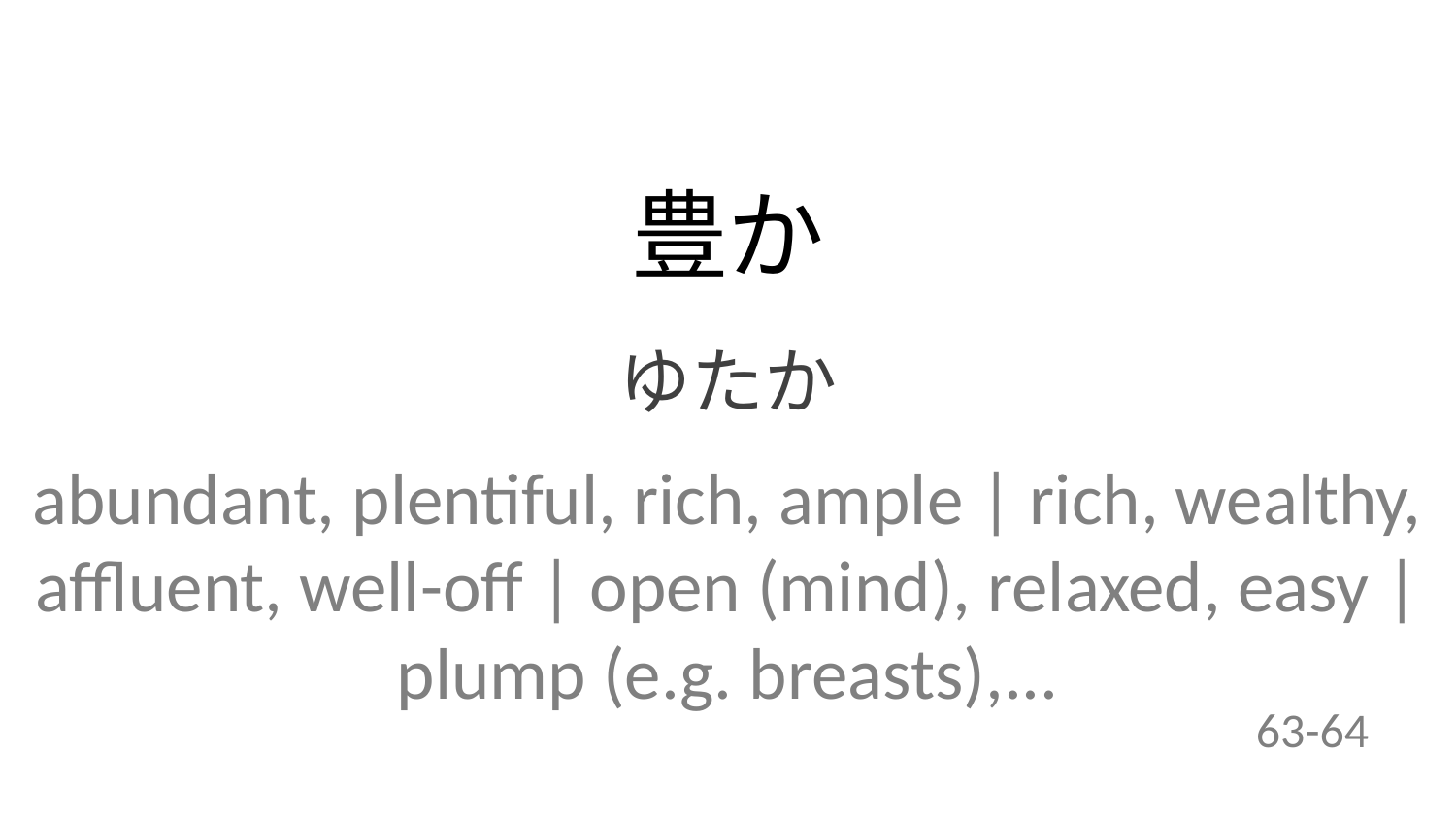

豊か

ゆたか
abundant, plentiful, rich, ample | rich, wealthy, affluent, well-off | open (mind), relaxed, easy | plump (e.g. breasts),...
63-64